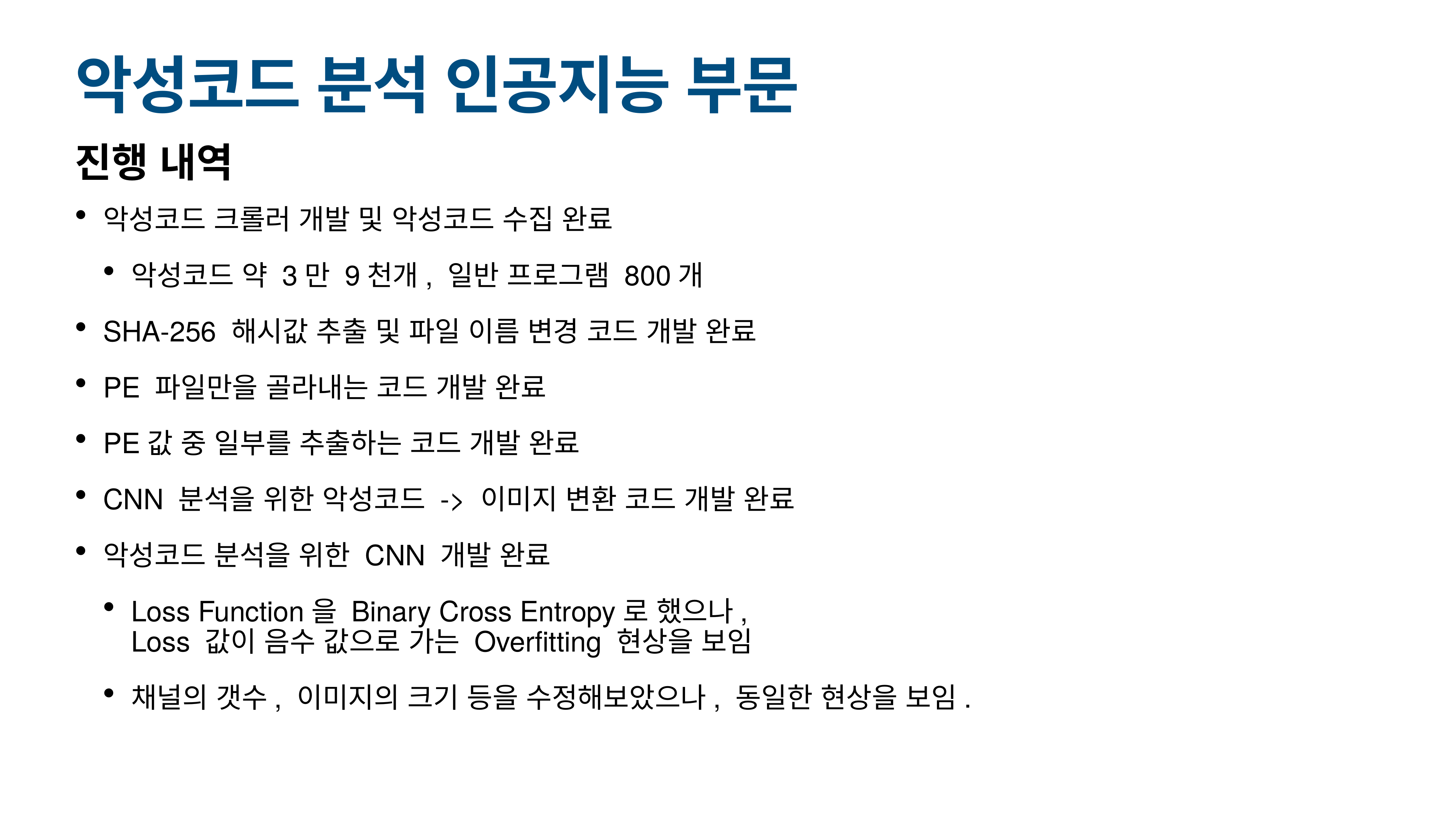

# 악성코드 분석 인공지능 부문
진행 내역
악성코드 크롤러 개발 및 악성코드 수집 완료
악성코드 약 3만 9천개, 일반 프로그램 800개
SHA-256 해시값 추출 및 파일 이름 변경 코드 개발 완료
PE 파일만을 골라내는 코드 개발 완료
PE값 중 일부를 추출하는 코드 개발 완료
CNN 분석을 위한 악성코드 -> 이미지 변환 코드 개발 완료
악성코드 분석을 위한 CNN 개발 완료
Loss Function을 Binary Cross Entropy로 했으나,
Loss 값이 음수 값으로 가는 Overfitting 현상을 보임
채널의 갯수, 이미지의 크기 등을 수정해보았으나, 동일한 현상을 보임.